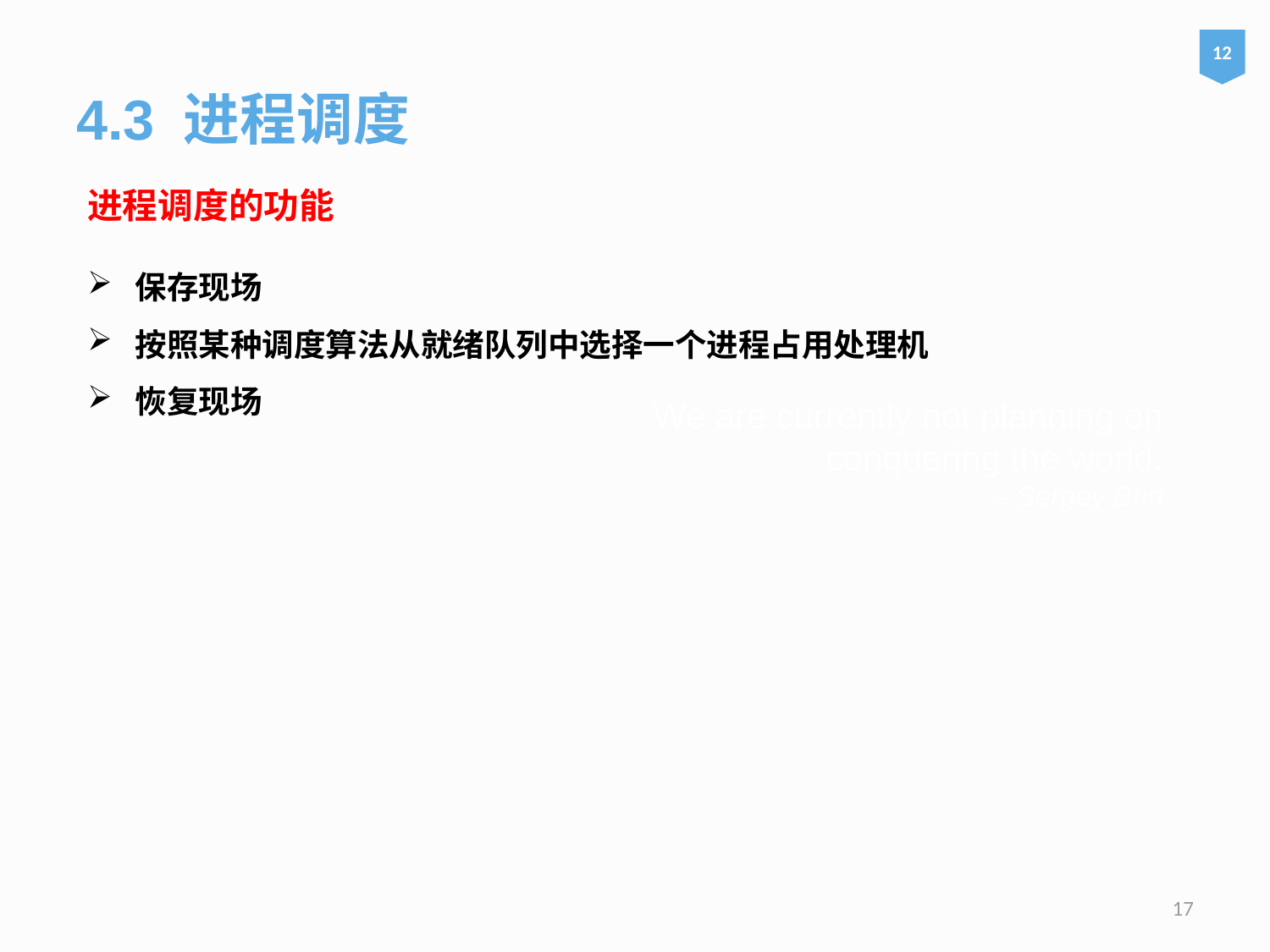

12
4.3 进程调度
进程调度的功能
保存现场
按照某种调度算法从就绪队列中选择一个进程占用处理机
恢复现场
# We are currently not planning on conquering the world. – Sergey Brin
17